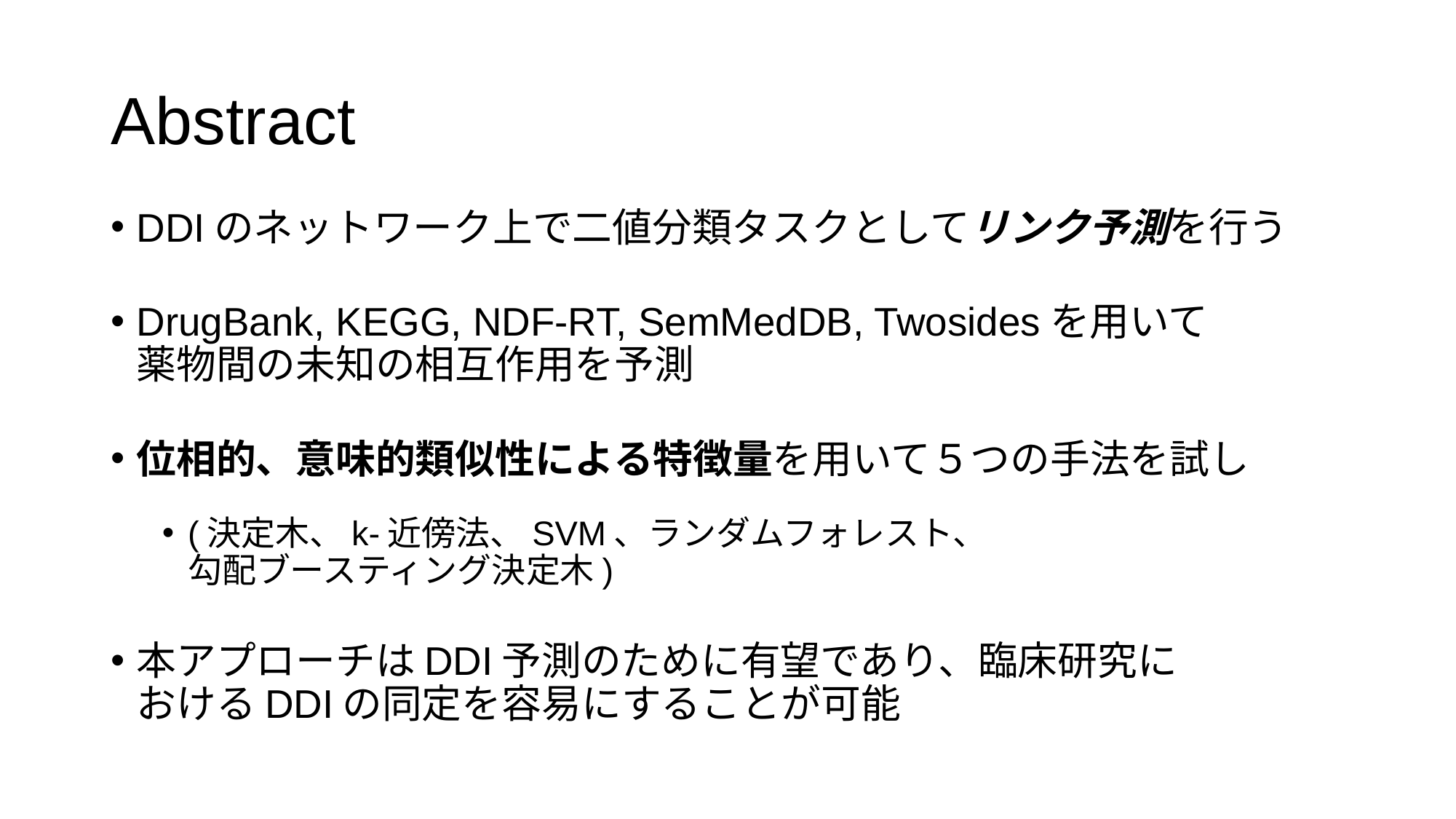

# Abstract
DDIのネットワーク上で二値分類タスクとしてリンク予測を行う
DrugBank, KEGG, NDF-RT, SemMedDB, Twosidesを用いて
薬物間の未知の相互作用を予測
位相的、意味的類似性による特徴量を用いて５つの手法を試し
(決定木、k-近傍法、SVM、ランダムフォレスト、
勾配ブースティング決定木)
本アプローチはDDI予測のために有望であり、臨床研究に
おけるDDIの同定を容易にすることが可能